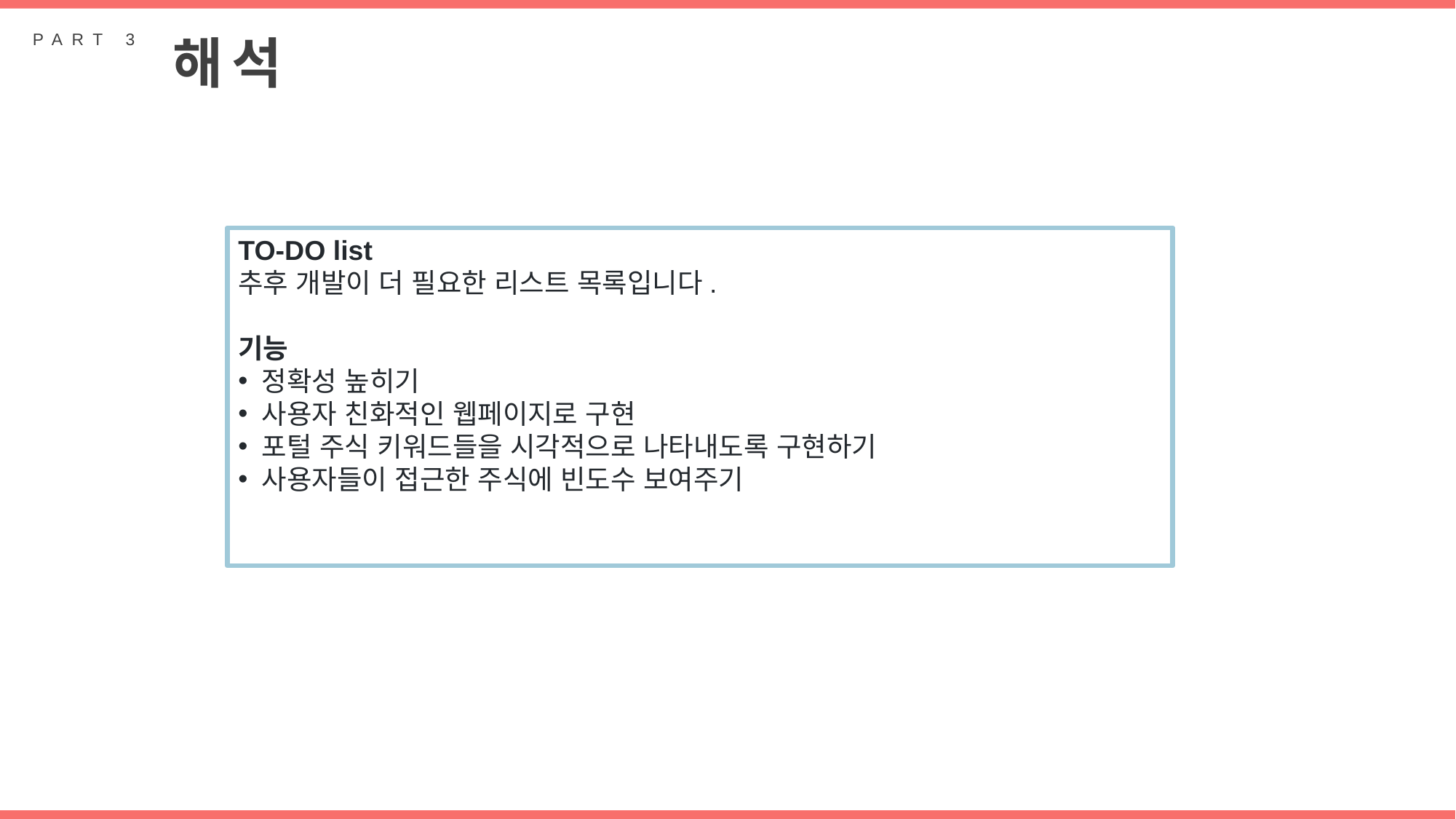

PART 3
해석
TO-DO list
추후 개발이 더 필요한 리스트 목록입니다.

기능
 정확성 높히기
 사용자 친화적인 웹페이지로 구현
 포털 주식 키워드들을 시각적으로 나타내도록 구현하기
 사용자들이 접근한 주식에 빈도수 보여주기